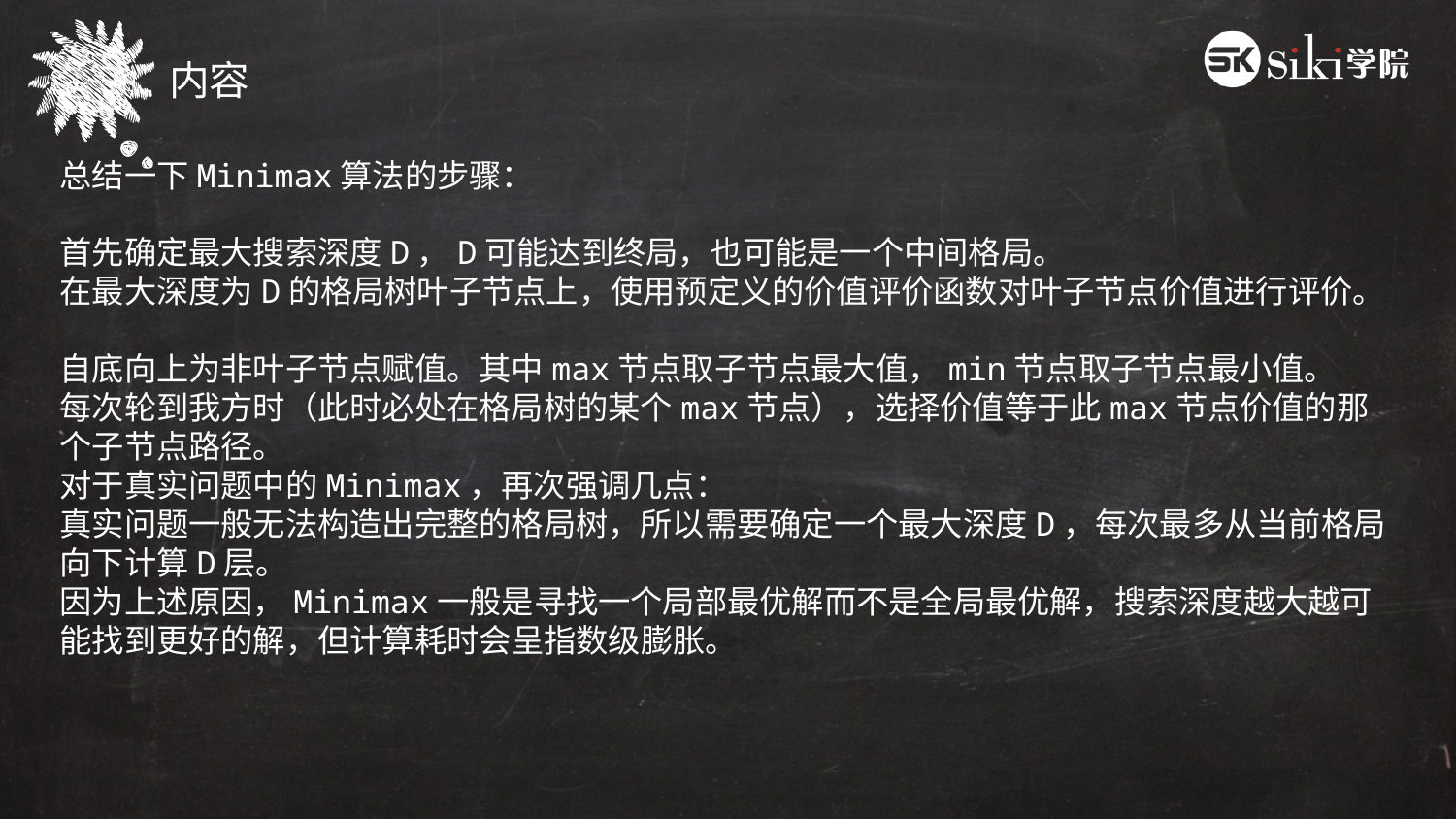

内容
总结一下Minimax算法的步骤：
首先确定最大搜索深度D，D可能达到终局，也可能是一个中间格局。 
在最大深度为D的格局树叶子节点上，使用预定义的价值评价函数对叶子节点价值进行评价。 
自底向上为非叶子节点赋值。其中max节点取子节点最大值，min节点取子节点最小值。 
每次轮到我方时（此时必处在格局树的某个max节点），选择价值等于此max节点价值的那个子节点路径。
对于真实问题中的Minimax，再次强调几点： 
真实问题一般无法构造出完整的格局树，所以需要确定一个最大深度D，每次最多从当前格局向下计算D层。 
因为上述原因，Minimax一般是寻找一个局部最优解而不是全局最优解，搜索深度越大越可能找到更好的解，但计算耗时会呈指数级膨胀。